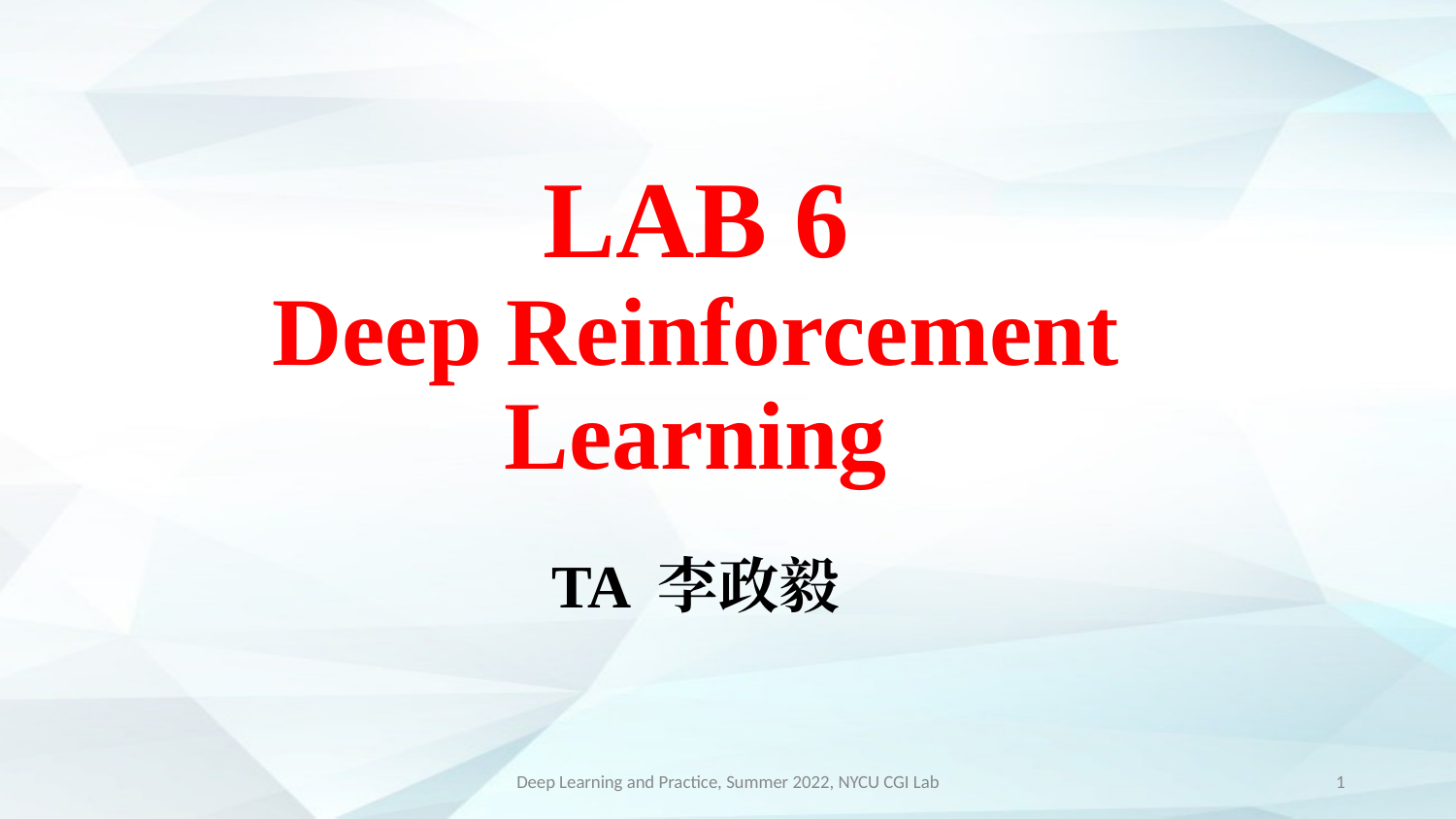

# LAB 6
Deep Reinforcement Learning
TA 李政毅
Deep Learning and Practice, Summer 2022, NYCU CGI Lab
1